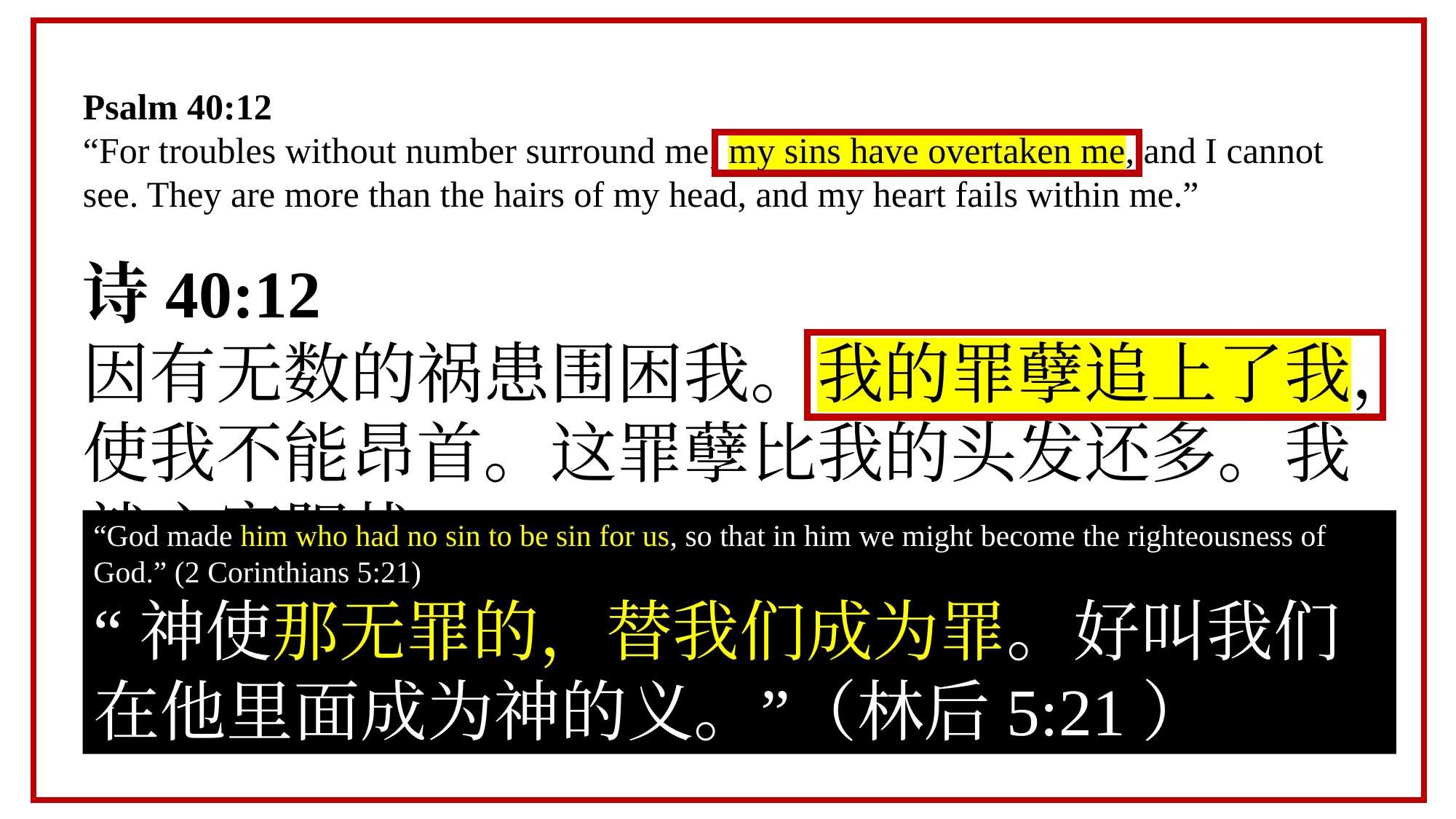

Psalm 40:12
“For troubles without number surround me; my sins have overtaken me, and I cannot see. They are more than the hairs of my head, and my heart fails within me.”

诗40:12
因有无数的祸患围困我。我的罪孽追上了我，使我不能昂首。这罪孽比我的头发还多。我就心寒胆战

“God made him who had no sin to be sin for us, so that in him we might become the righteousness of God.” (2 Corinthians 5:21)
“神使那无罪的，替我们成为罪。好叫我们在他里面成为神的义。”（林后5:21）